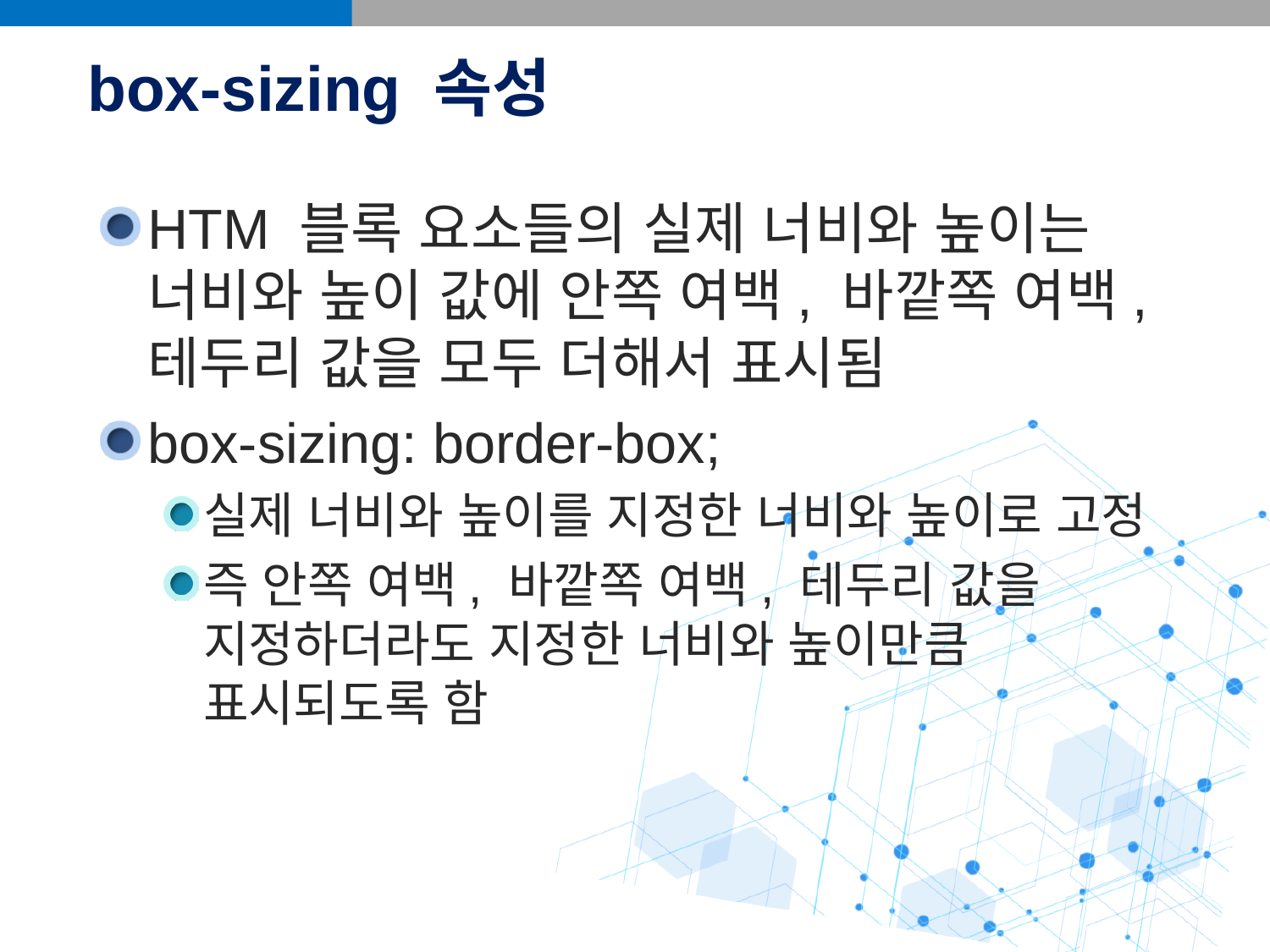

# box-sizing 속성
HTM 블록 요소들의 실제 너비와 높이는 너비와 높이 값에 안쪽 여백, 바깥쪽 여백, 테두리 값을 모두 더해서 표시됨
box-sizing: border-box;
실제 너비와 높이를 지정한 너비와 높이로 고정
즉 안쪽 여백, 바깥쪽 여백, 테두리 값을 지정하더라도 지정한 너비와 높이만큼 표시되도록 함